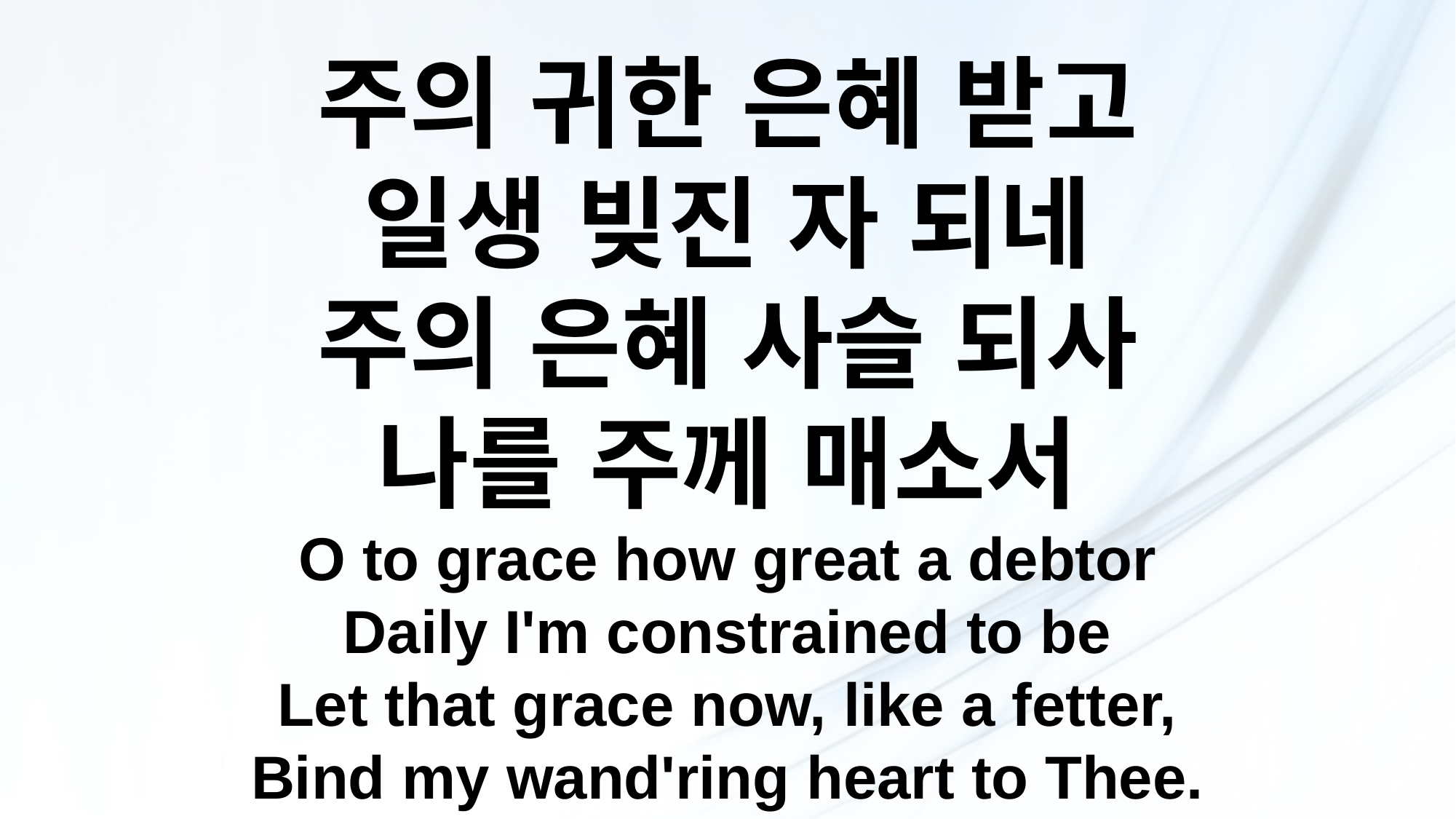

주의 귀한 은혜 받고
일생 빚진 자 되네
주의 은혜 사슬 되사
나를 주께 매소서
O to grace how great a debtor
Daily I'm constrained to be
Let that grace now, like a fetter,
Bind my wand'ring heart to Thee.